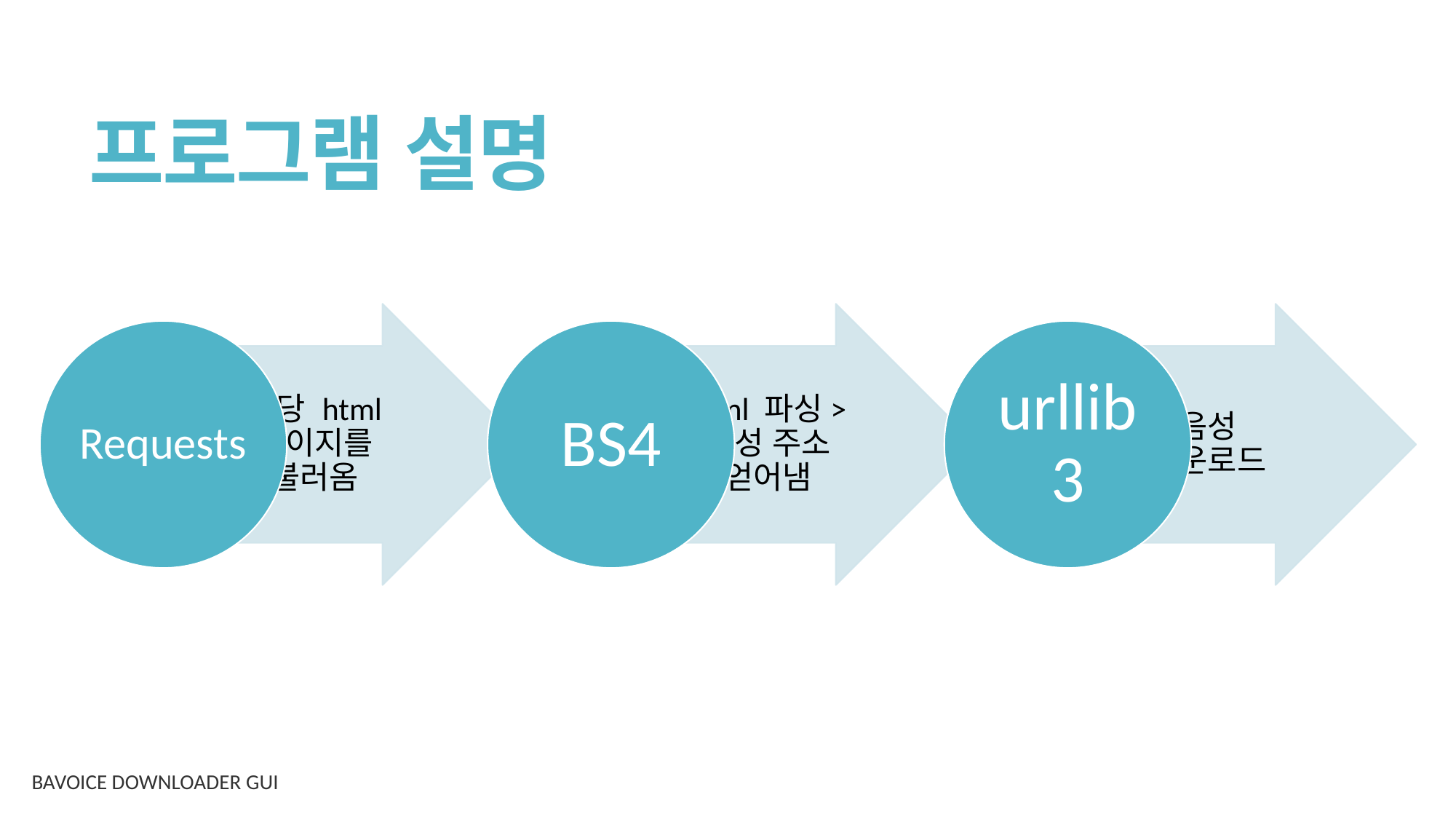

# 프로그램 설명
해당 html 페이지를 불러옴
Requests
html 파싱> 음성 주소 얻어냄
BS4
음성
다운로드
urllib3
BAVoice DOWNLOADER GUI